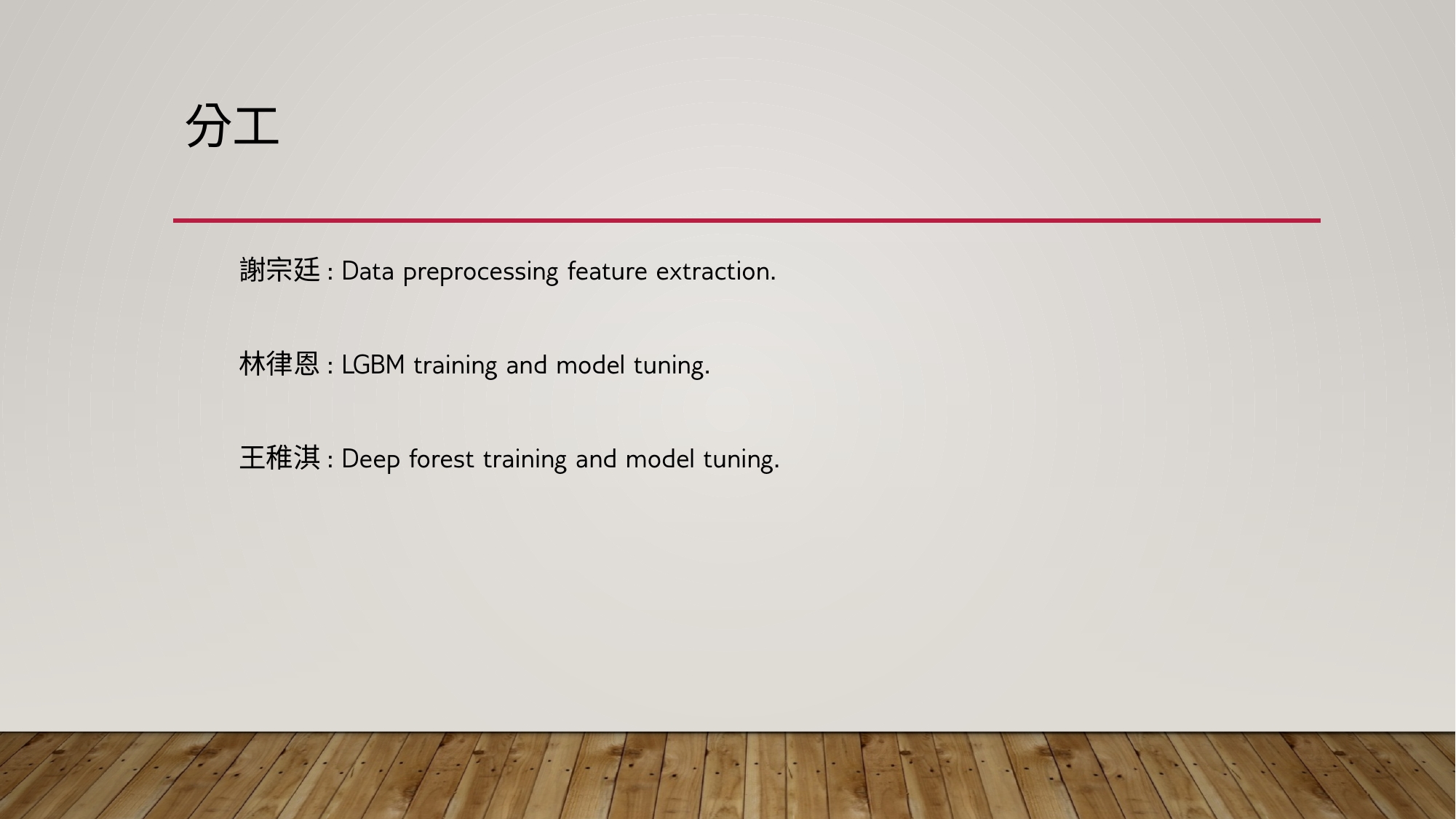

# 分工
謝宗廷: Data preprocessing feature extraction.

林律恩: LGBM training and model tuning.

王稚淇: Deep forest training and model tuning.